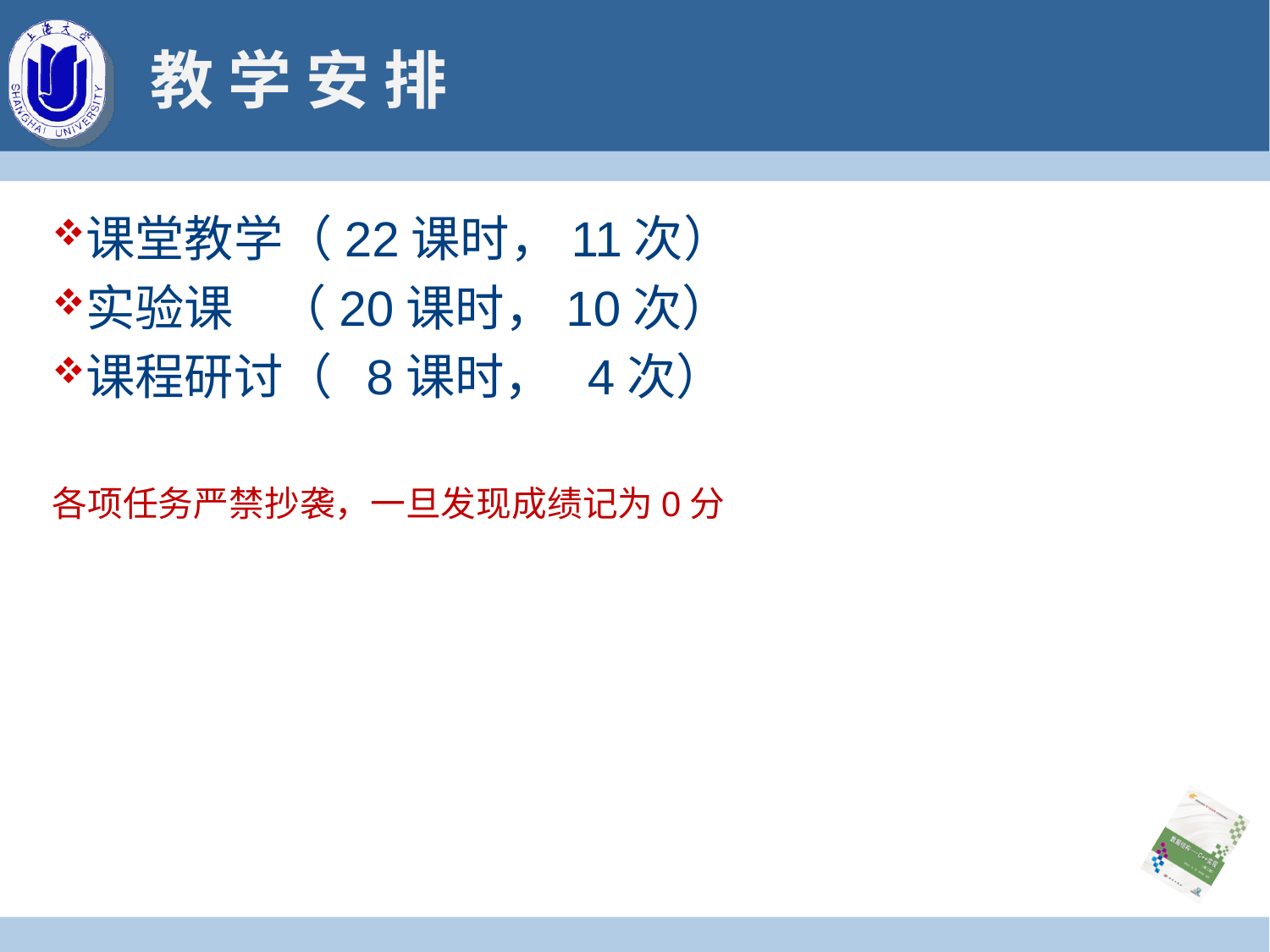

# 教 学 安 排
课堂教学（22课时，11次）
实验课    （20课时，10次）
课程研讨（  8课时，  4次）

各项任务严禁抄袭，一旦发现成绩记为0分